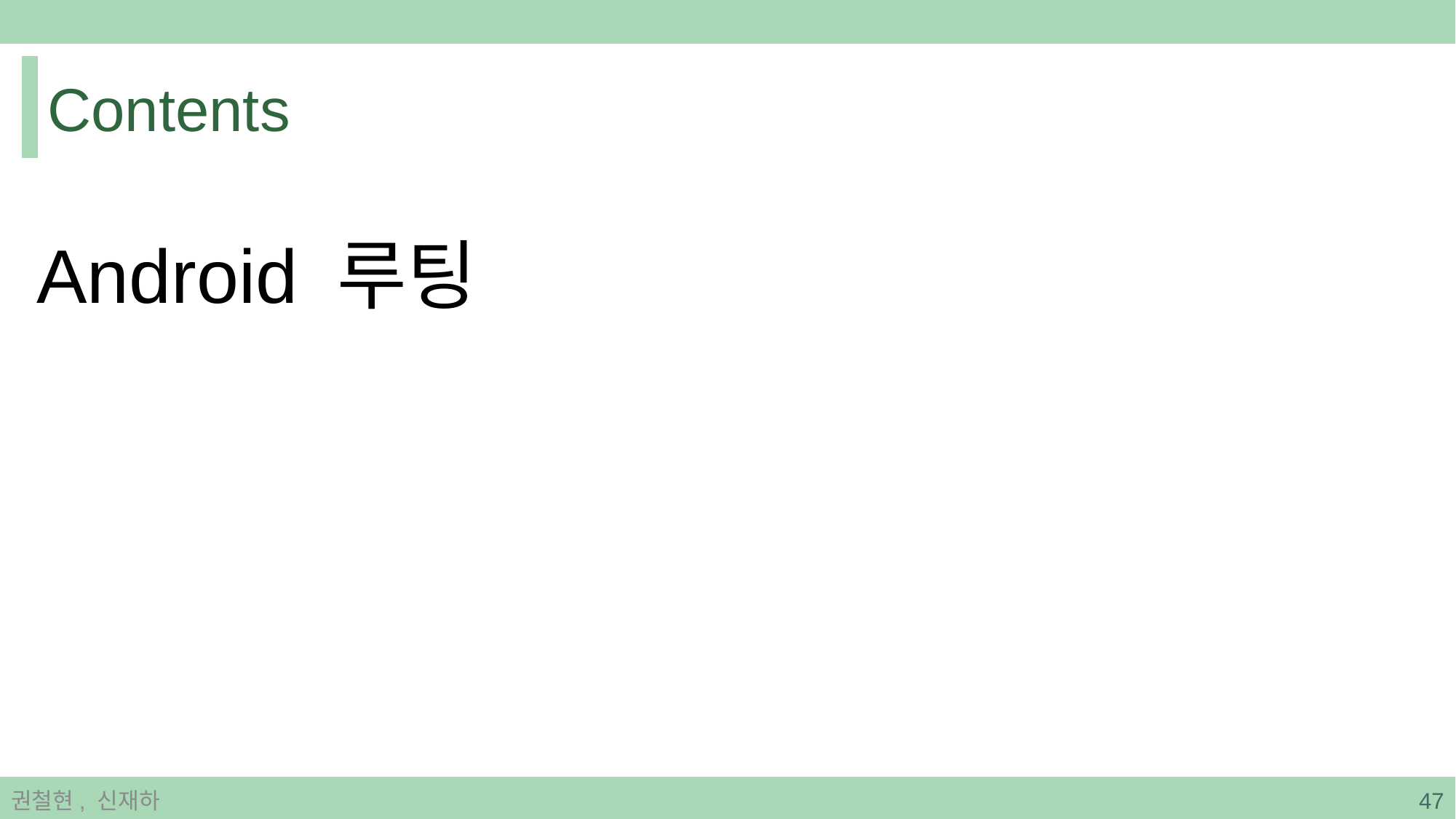

# Contents
Android 루팅
권철현, 신재하
47